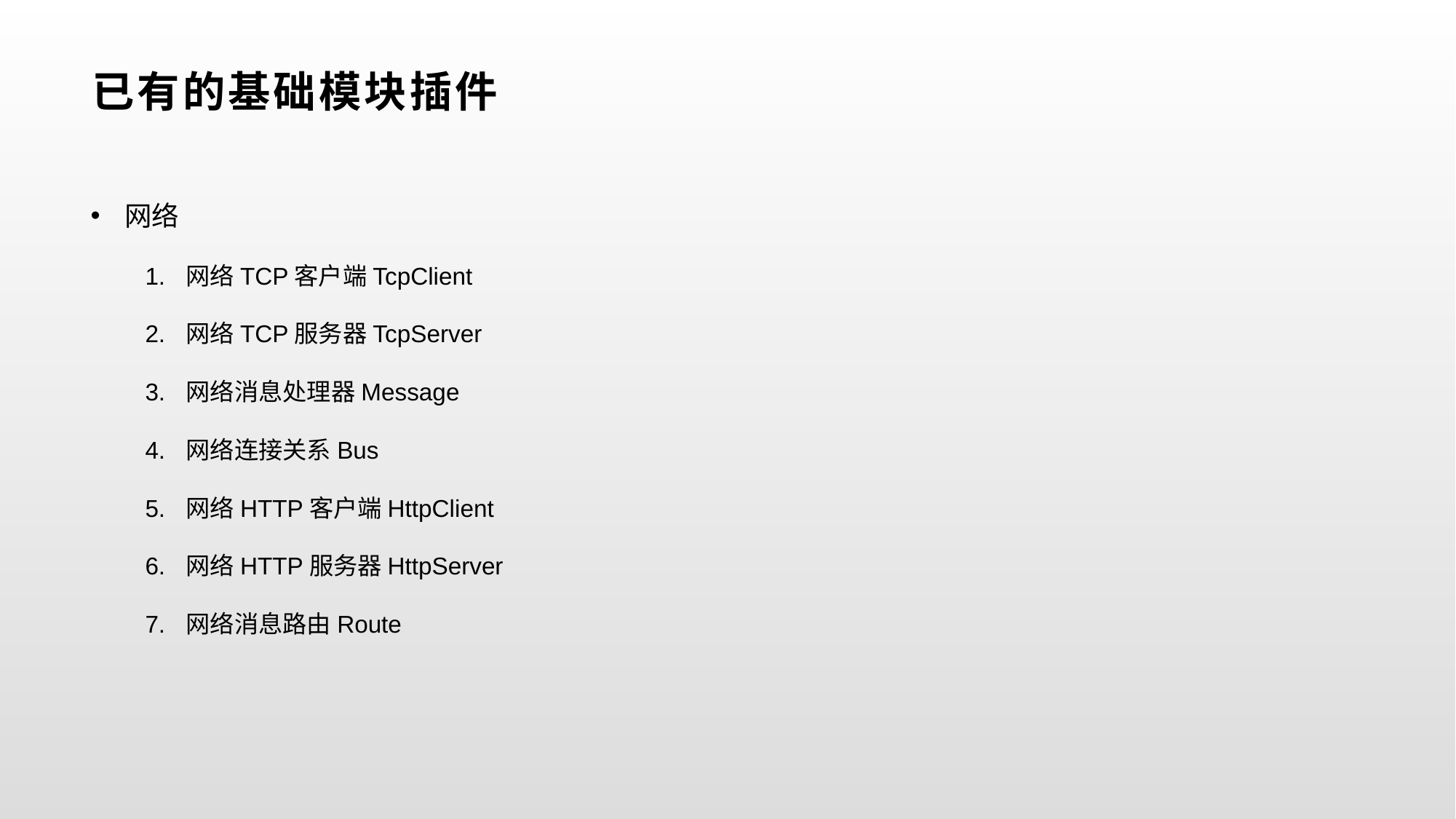

已有的基础模块插件
网络
网络TCP客户端TcpClient
网络TCP服务器TcpServer
网络消息处理器Message
网络连接关系Bus
网络HTTP客户端HttpClient
网络HTTP服务器HttpServer
网络消息路由Route